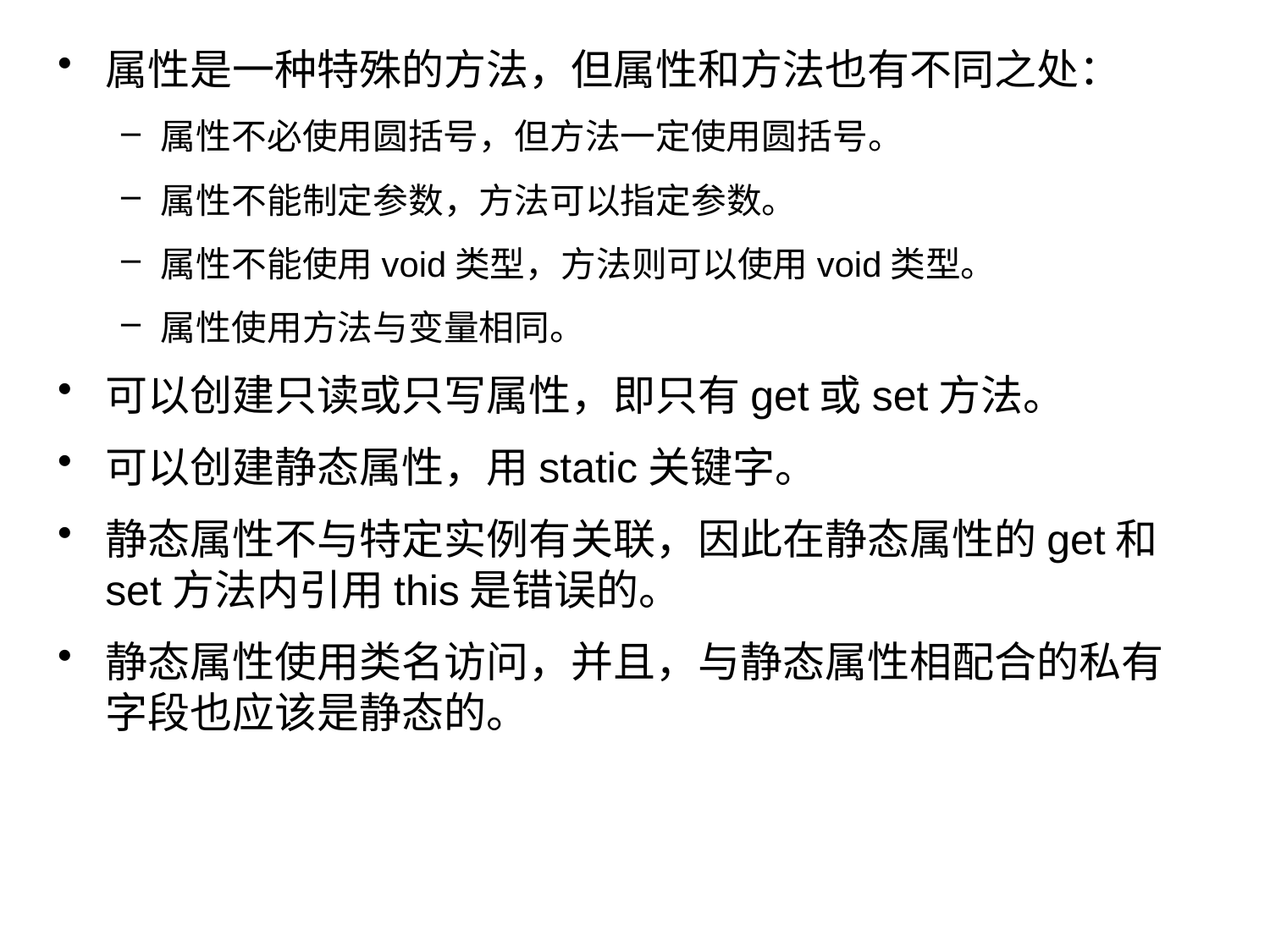

属性是一种特殊的方法，但属性和方法也有不同之处：
属性不必使用圆括号，但方法一定使用圆括号。
属性不能制定参数，方法可以指定参数。
属性不能使用void类型，方法则可以使用void类型。
属性使用方法与变量相同。
可以创建只读或只写属性，即只有get或set方法。
可以创建静态属性，用static关键字。
静态属性不与特定实例有关联，因此在静态属性的get和set方法内引用this是错误的。
静态属性使用类名访问，并且，与静态属性相配合的私有字段也应该是静态的。